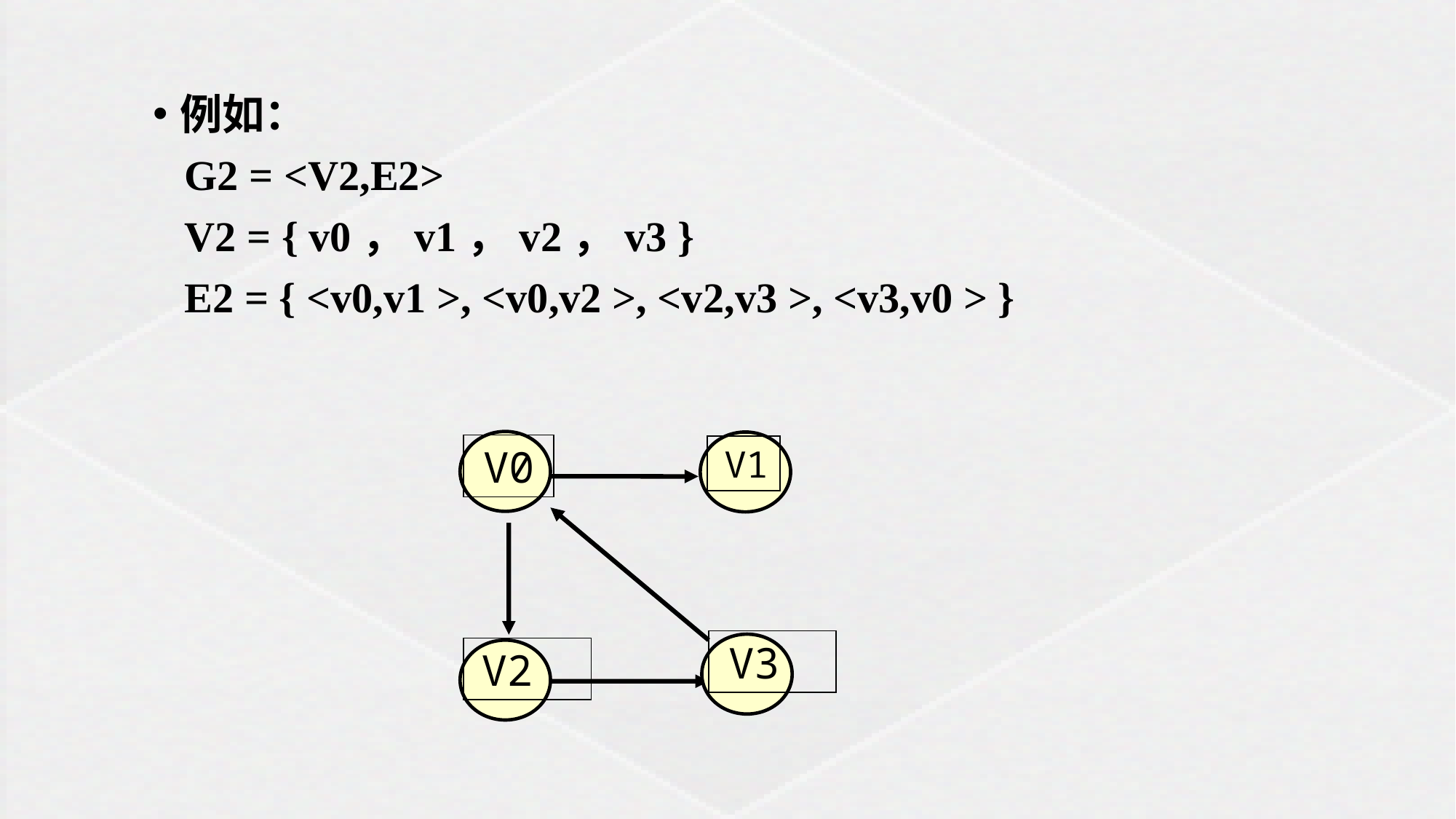

例如：
   G2 = <V2,E2>
   V2 = { v0，v1，v2，v3 }
   E2 = { <v0,v1 >, <v0,v2 >, <v2,v3 >, <v3,v0 > }

 V0

 V1

 V3

 V2